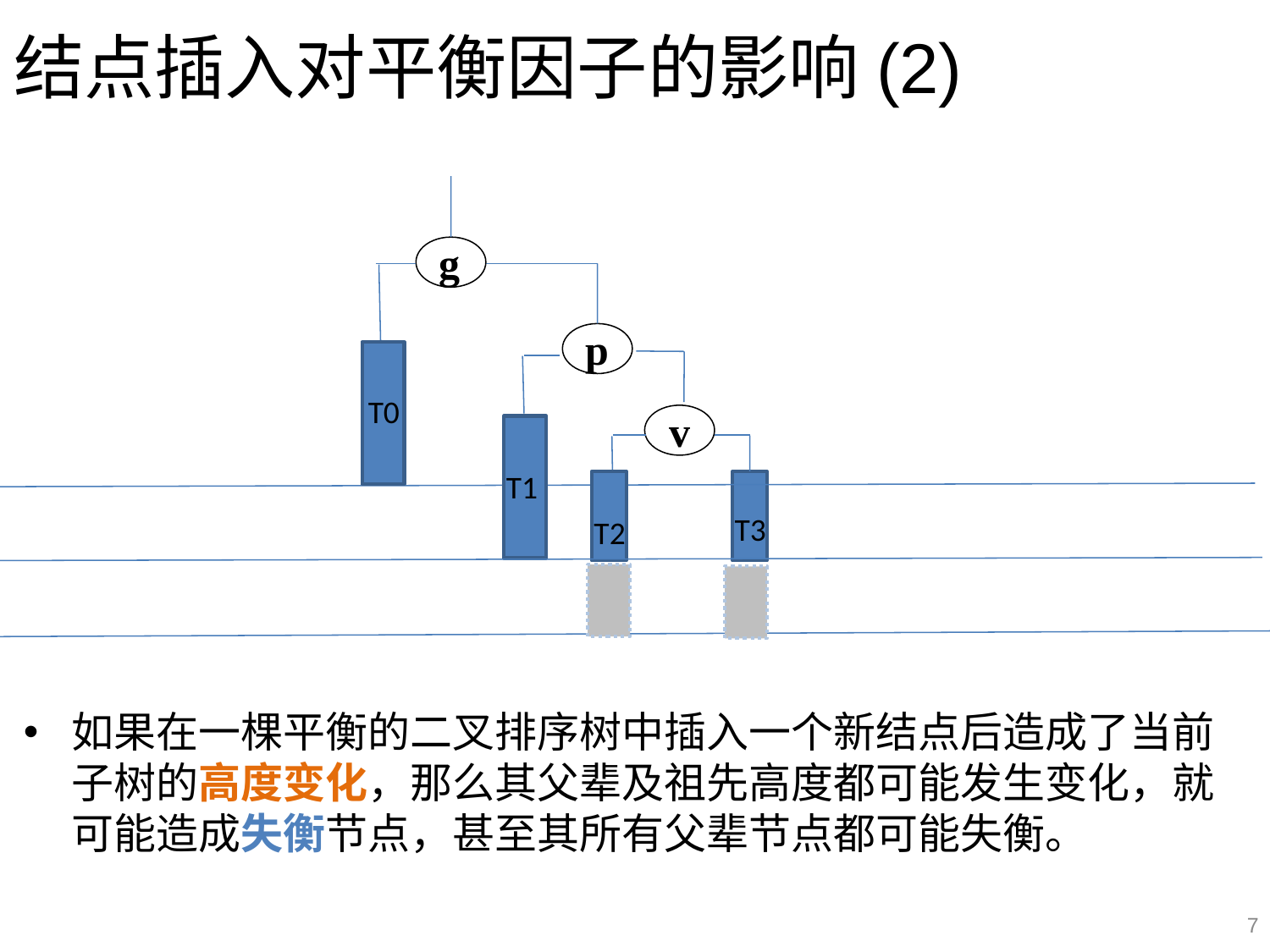

结点插入对平衡因子的影响(2)
g
p

T0
v

X
T1

Y
T3
T2

如果在一棵平衡的二叉排序树中插入一个新结点后造成了当前子树的高度变化，那么其父辈及祖先高度都可能发生变化，就可能造成失衡节点，甚至其所有父辈节点都可能失衡。
7